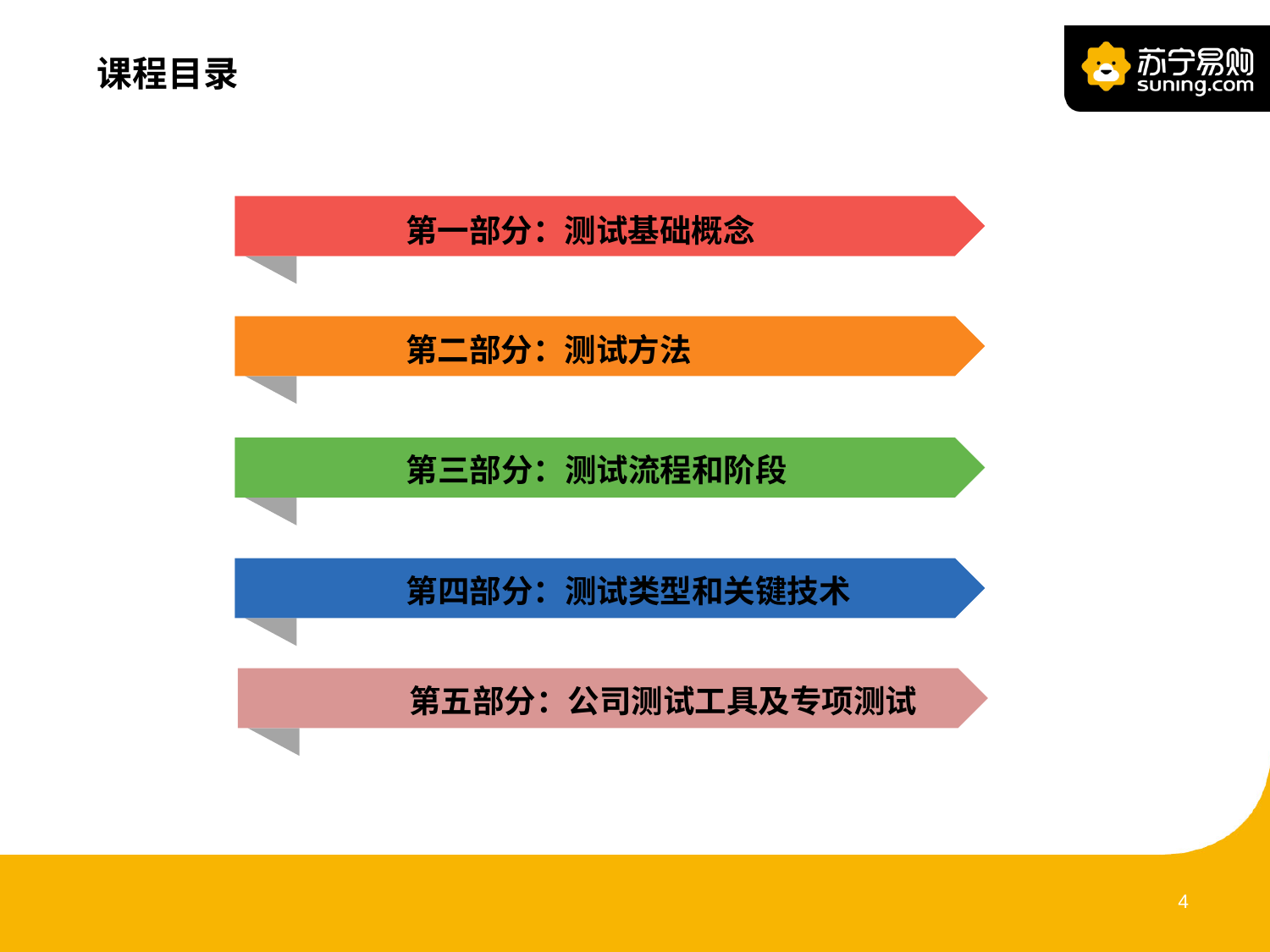

课程目录

第一部分：测试基础概念

第二部分：测试方法

第三部分：测试流程和阶段

第四部分：测试类型和关键技术

第五部分：公司测试工具及专项测试

4